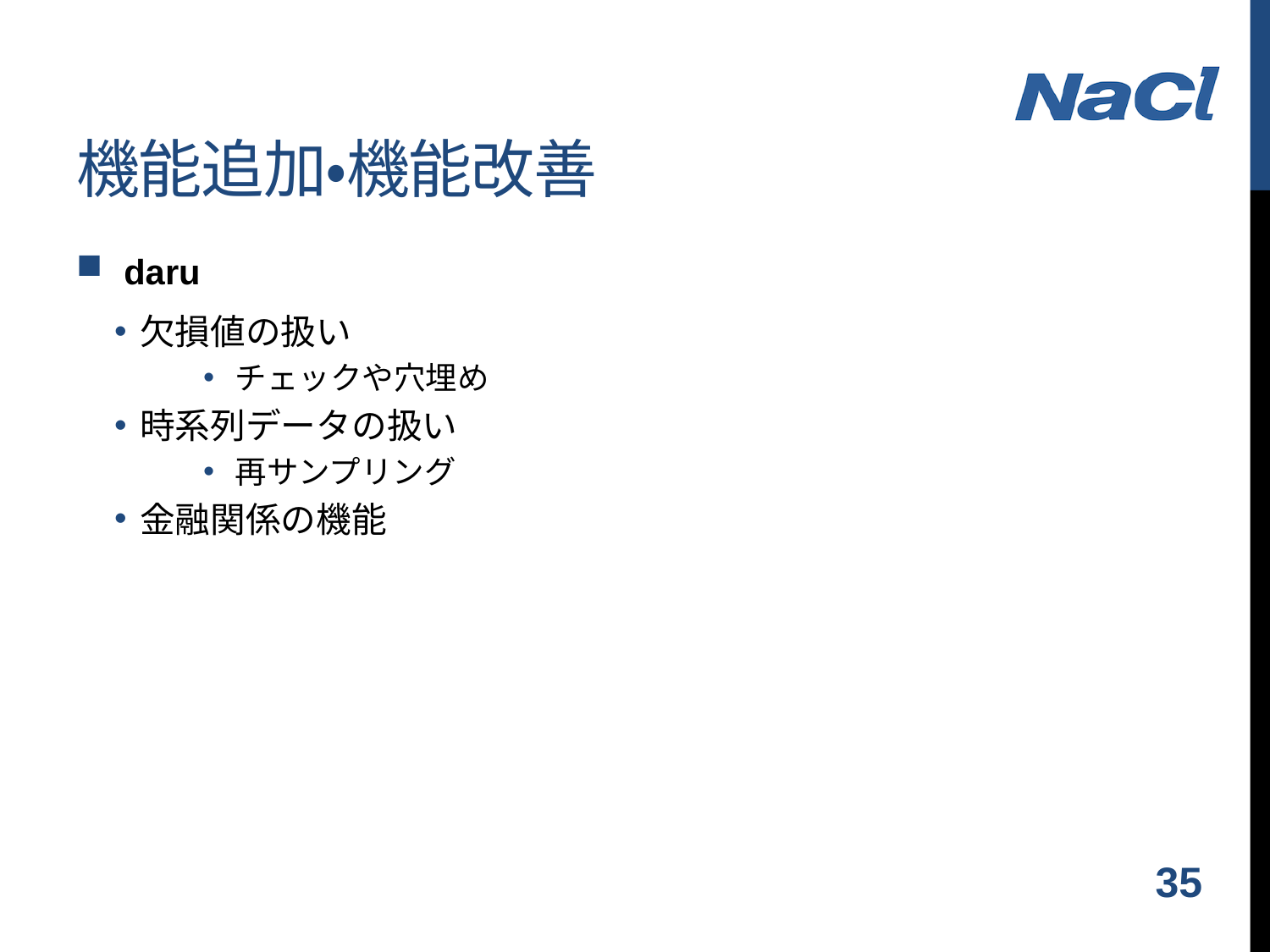

# 機能追加・機能改善
daru
欠損値の扱い
チェックや穴埋め
時系列データの扱い
再サンプリング
金融関係の機能

35